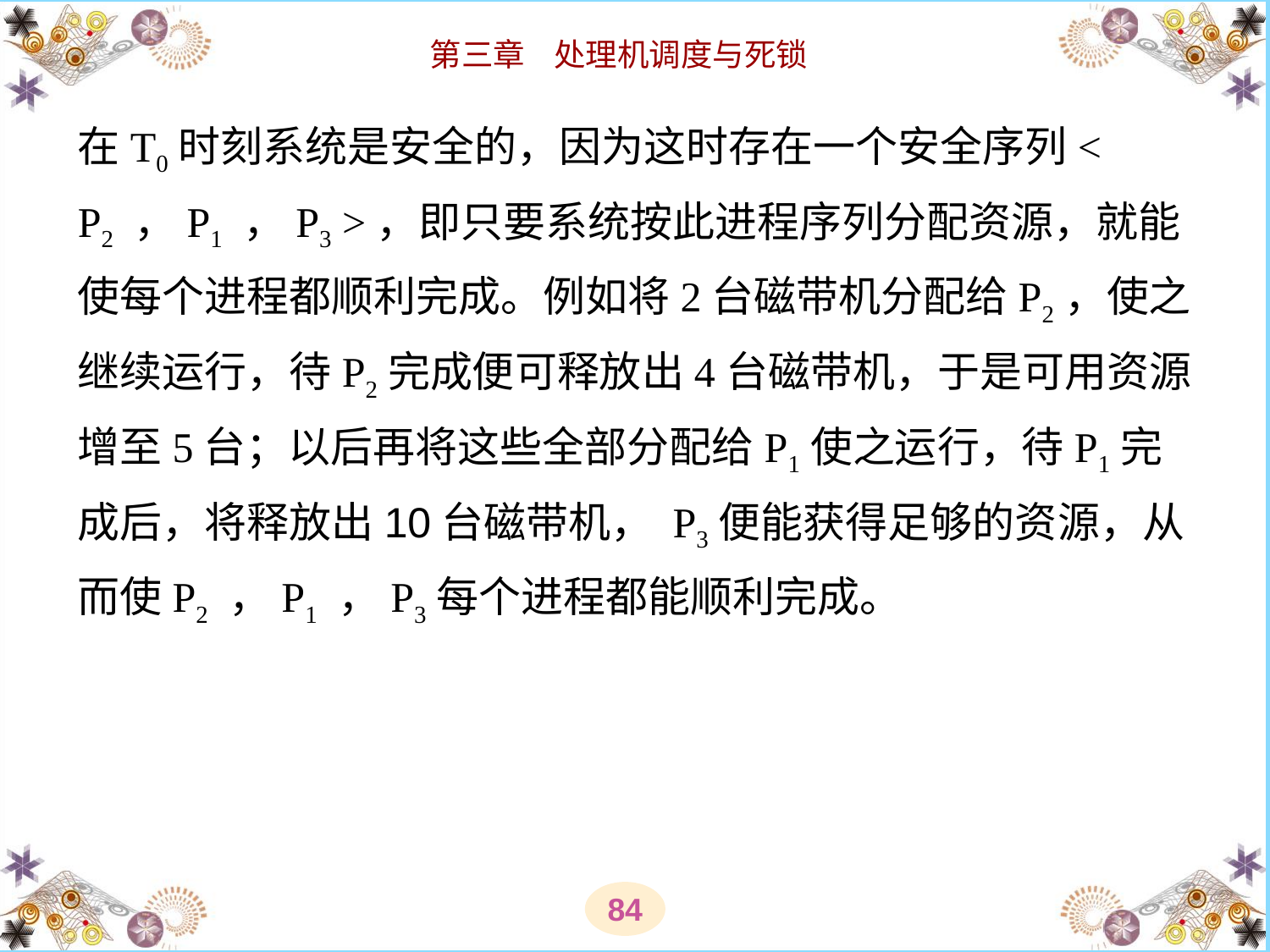

# 在T0时刻系统是安全的，因为这时存在一个安全序列< P2 ，P1 ，P3 >，即只要系统按此进程序列分配资源，就能使每个进程都顺利完成。例如将2台磁带机分配给P2，使之继续运行，待P2完成便可释放出4台磁带机，于是可用资源增至5台；以后再将这些全部分配给P1使之运行，待P1完成后，将释放出10台磁带机， P3便能获得足够的资源，从而使P2 ，P1 ，P3每个进程都能顺利完成。